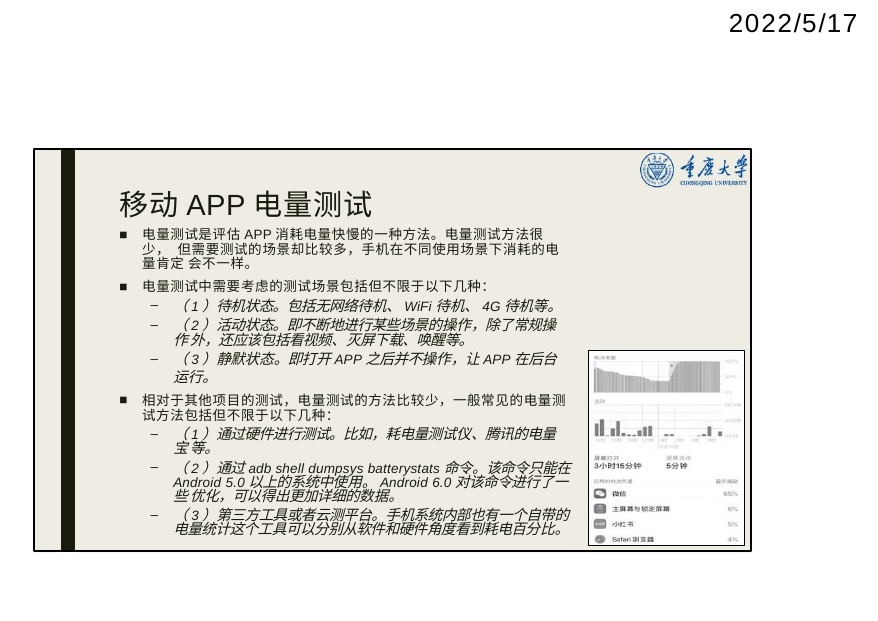

# 2022/5/17

移动APP电量测试
电量测试是评估APP消耗电量快慢的一种方法。电量测试方法很少，  但需要测试的场景却比较多，手机在不同使用场景下消耗的电量肯定 会不一样。
电量测试中需要考虑的测试场景包括但不限于以下几种：
（1）待机状态。包括无网络待机、WiFi待机、4G待机等。
（2）活动状态。即不断地进行某些场景的操作，除了常规操作 外，还应该包括看视频、灭屏下载、唤醒等。
（3）静默状态。即打开APP之后并不操作，让APP在后台运行。
相对于其他项目的测试，电量测试的方法比较少，一般常见的电量测 试方法包括但不限于以下几种：
（1）通过硬件进行测试。比如，耗电量测试仪、腾讯的电量宝 等。
（2）通过adb shell dumpsys batterystats命令。该命令只能在 Android 5.0以上的系统中使用。Android 6.0对该命令进行了一些 优化，可以得出更加详细的数据。
（3）第三方工具或者云测平台。手机系统内部也有一个自带的 电量统计这个工具可以分别从软件和硬件角度看到耗电百分比。